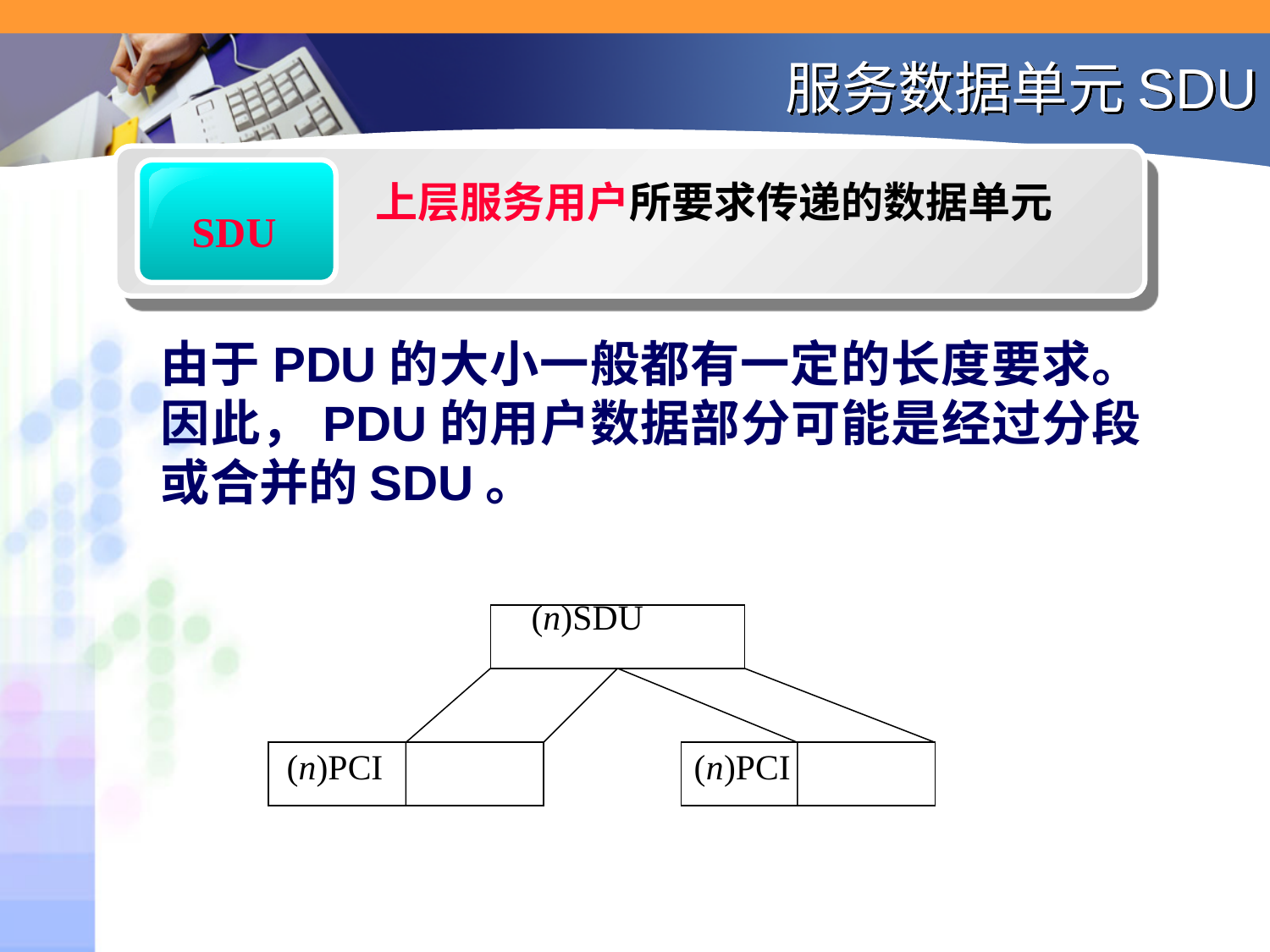

# 服务数据单元SDU

SDU
上层服务用户所要求传递的数据单元
     由于PDU的大小一般都有一定的长度要求。因此，PDU的用户数据部分可能是经过分段或合并的SDU。

			     (n)SDU

	       (n)PCI                                   (n)PCI